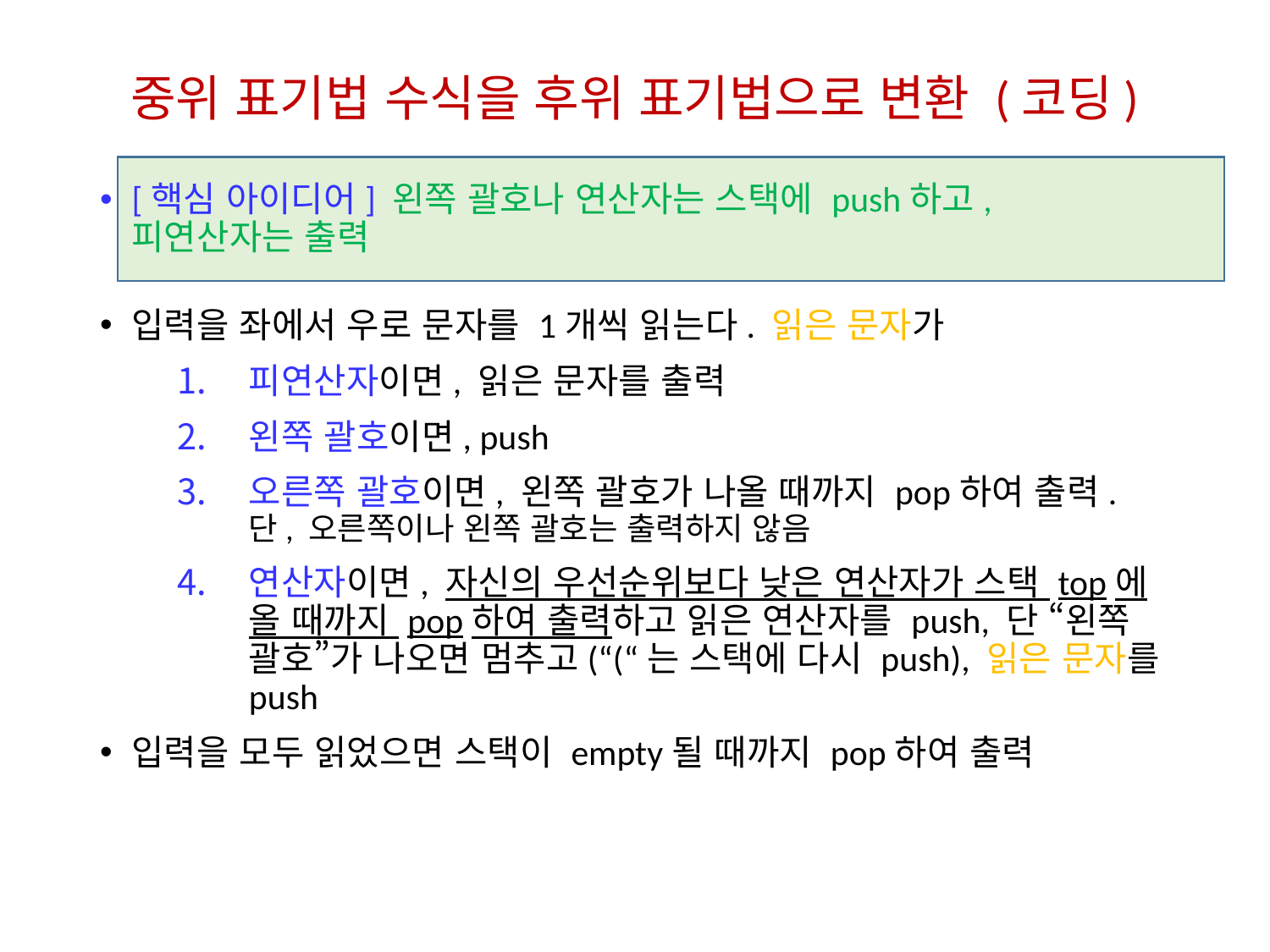

# 중위 표기법 수식을 후위 표기법으로 변환 (코딩)

[핵심 아이디어] 왼쪽 괄호나 연산자는 스택에 push하고, 피연산자는 출력
입력을 좌에서 우로 문자를 1개씩 읽는다. 읽은 문자가
피연산자이면, 읽은 문자를 출력
왼쪽 괄호이면, push
오른쪽 괄호이면, 왼쪽 괄호가 나올 때까지 pop하여 출력. 단, 오른쪽이나 왼쪽 괄호는 출력하지 않음
연산자이면, 자신의 우선순위보다 낮은 연산자가 스택 top에 올 때까지 pop하여 출력하고 읽은 연산자를 push, 단 “왼쪽 괄호”가 나오면 멈추고(“(“는 스택에 다시 push), 읽은 문자를 push
입력을 모두 읽었으면 스택이 empty될 때까지 pop하여 출력